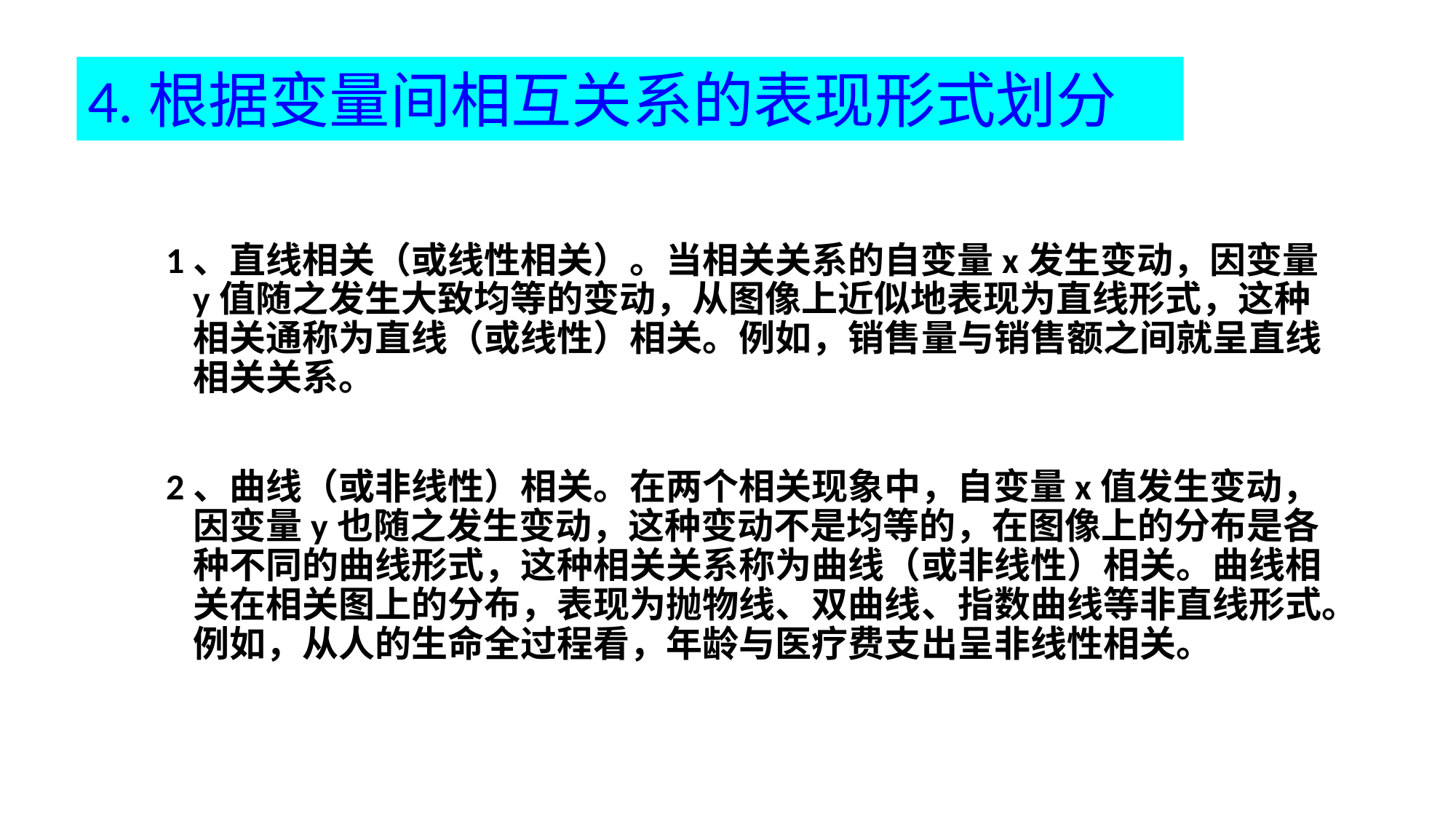

4.根据变量间相互关系的表现形式划分

1、直线相关（或线性相关）。当相关关系的自变量x发生变动，因变量y值随之发生大致均等的变动，从图像上近似地表现为直线形式，这种相关通称为直线（或线性）相关。例如，销售量与销售额之间就呈直线相关关系。

2、曲线（或非线性）相关。在两个相关现象中，自变量x值发生变动，因变量y也随之发生变动，这种变动不是均等的，在图像上的分布是各种不同的曲线形式，这种相关关系称为曲线（或非线性）相关。曲线相关在相关图上的分布，表现为抛物线、双曲线、指数曲线等非直线形式。例如，从人的生命全过程看，年龄与医疗费支出呈非线性相关。